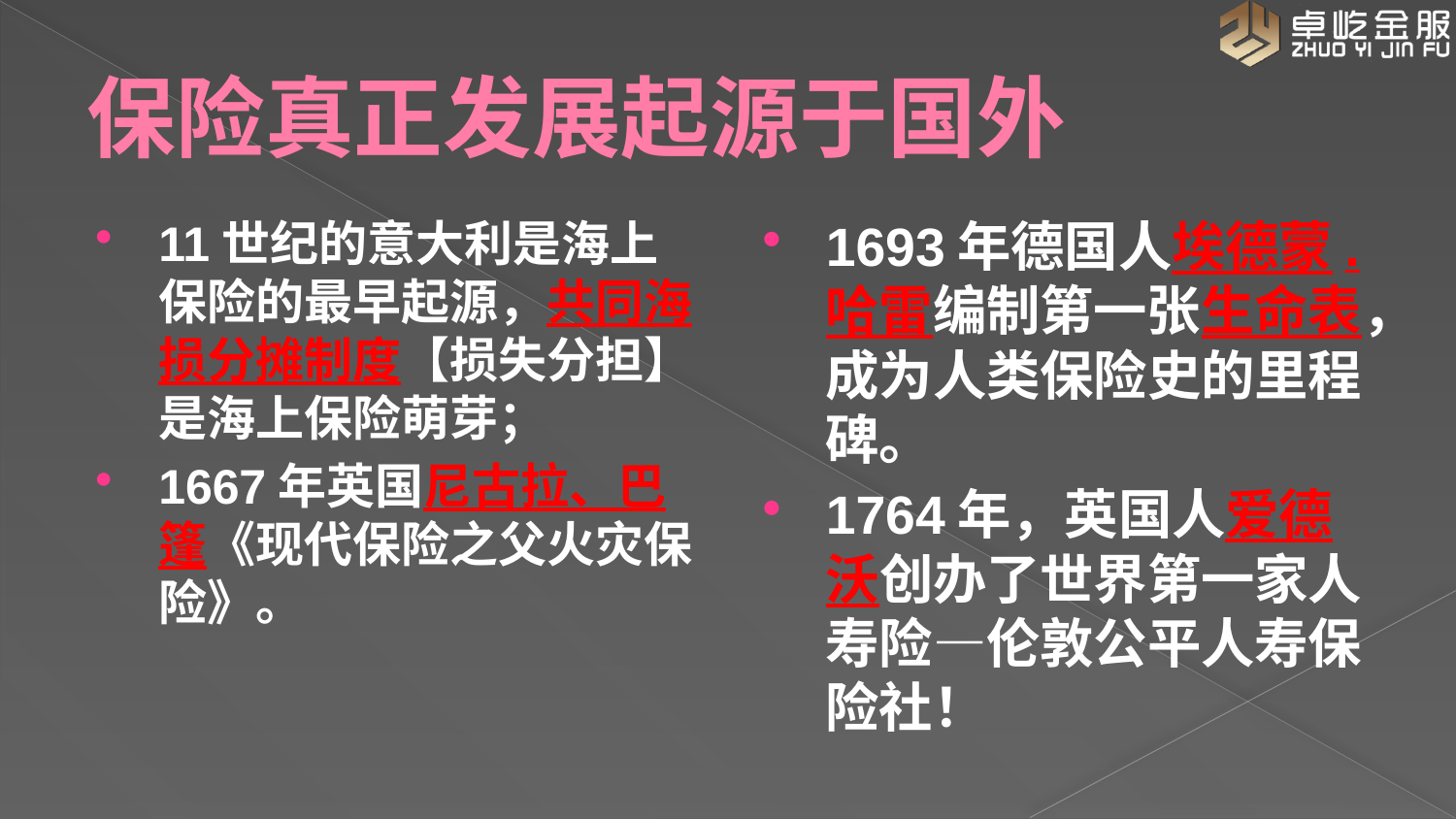

# 保险真正发展起源于国外
11世纪的意大利是海上保险的最早起源，共同海损分摊制度【损失分担】是海上保险萌芽；
1667年英国尼古拉、巴篷《现代保险之父火灾保险》。

1693年德国人埃德蒙.哈雷编制第一张生命表，成为人类保险史的里程碑。
1764年，英国人爱德沃创办了世界第一家人寿险—伦敦公平人寿保险社！